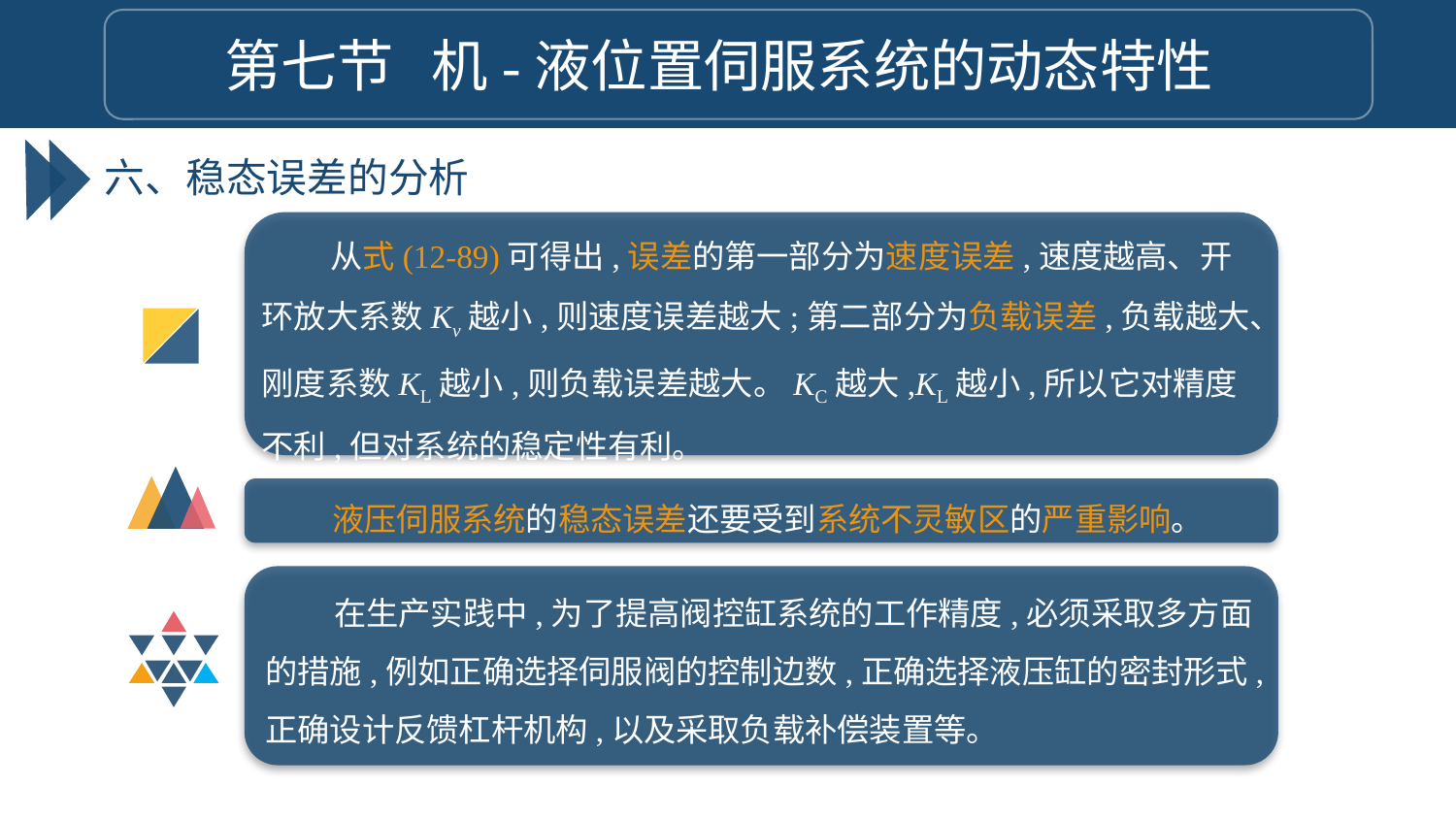

第七节   机-液位置伺服系统的动态特性
六、稳态误差的分析

从式(12-89)可得出,误差的第一部分为速度误差,速度越高、开环放大系数Kv越小,则速度误差越大;第二部分为负载误差,负载越大、刚度系数KL越小,则负载误差越大。KC越大,KL越小,所以它对精度不利,但对系统的稳定性有利。
液压伺服系统的稳态误差还要受到系统不灵敏区的严重影响。
在生产实践中,为了提高阀控缸系统的工作精度,必须采取多方面的措施,例如正确选择伺服阀的控制边数,正确选择液压缸的密封形式,正确设计反馈杠杆机构,以及采取负载补偿装置等。